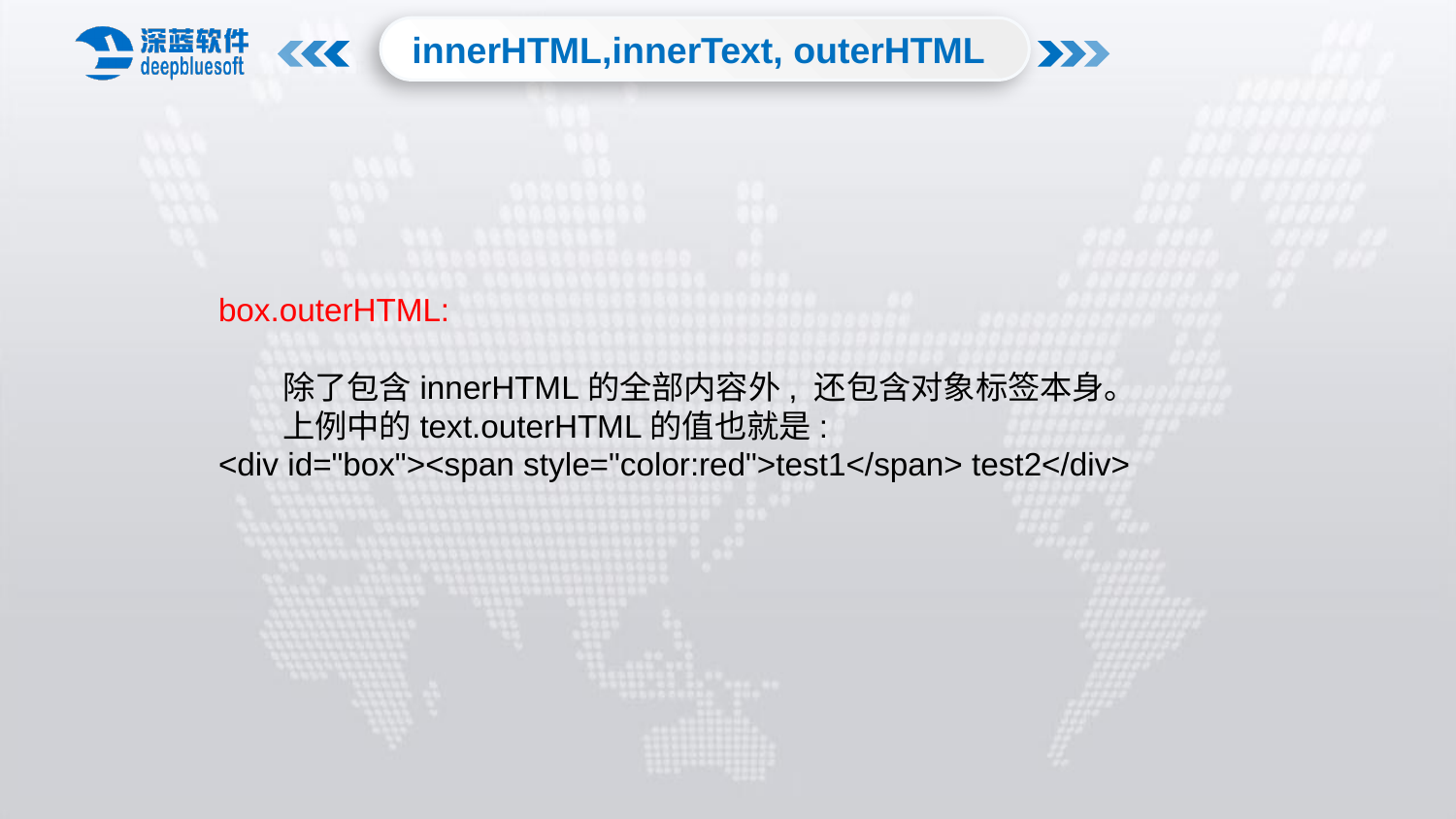

innerHTML,innerText, outerHTML

box.outerHTML:

　　除了包含innerHTML的全部内容外, 还包含对象标签本身。
　　上例中的text.outerHTML的值也就是:
<div id="box"><span style="color:red">test1</span> test2</div>